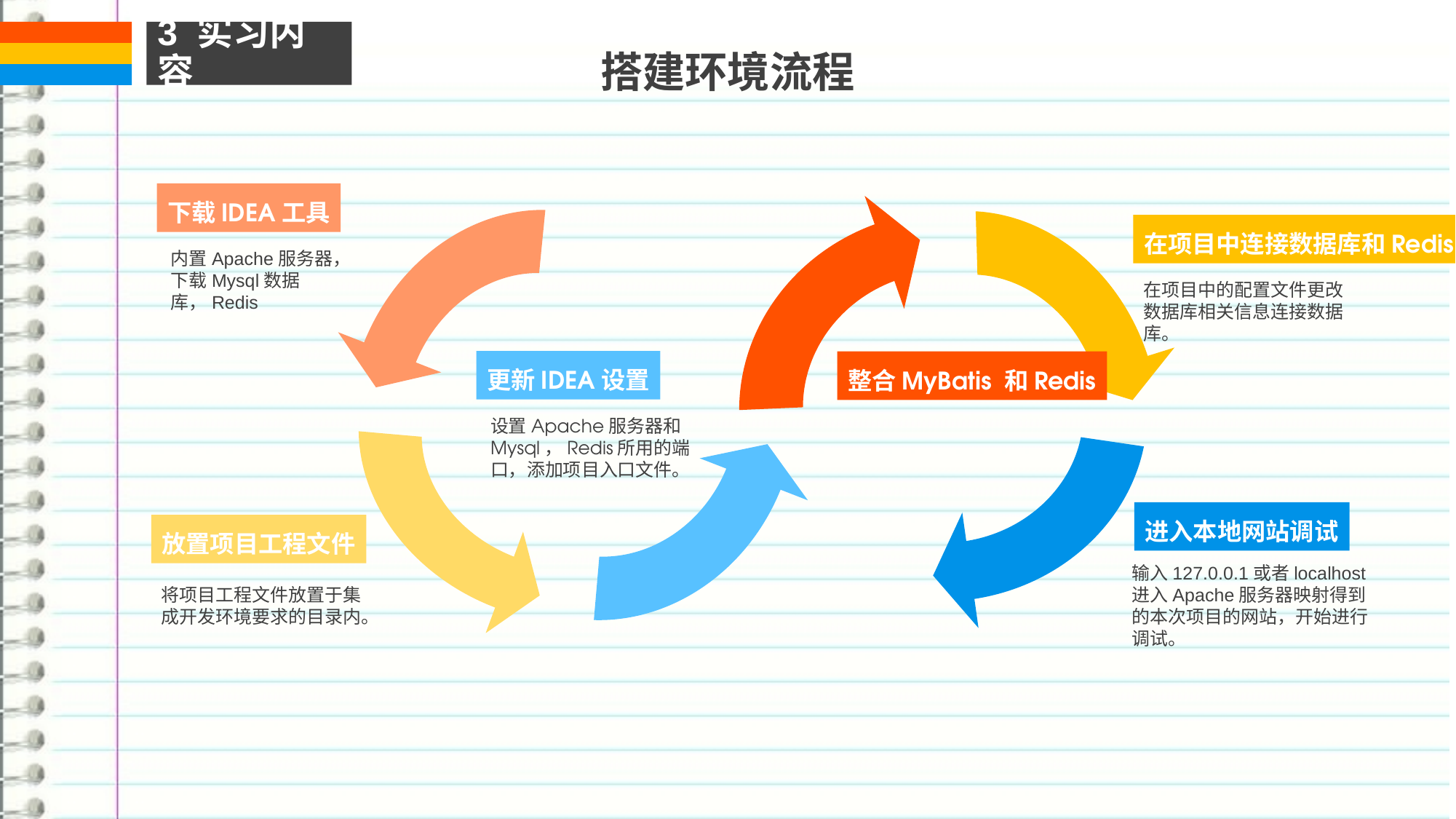

3 实习内容
搭建环境流程

下载IDEA工具

在项目中连接数据库和Redis
内置Apache服务器，下载Mysql数据库，Redis
在项目中的配置文件更改数据库相关信息连接数据库。
更新IDEA设置
整合MyBatis 和Redis
设置Apache服务器和Mysql，Redis所用的端口，添加项目入口文件。

进入本地网站调试
放置项目工程文件
输入127.0.0.1或者localhost进入Apache服务器映射得到的本次项目的网站，开始进行调试。
将项目工程文件放置于集成开发环境要求的目录内。